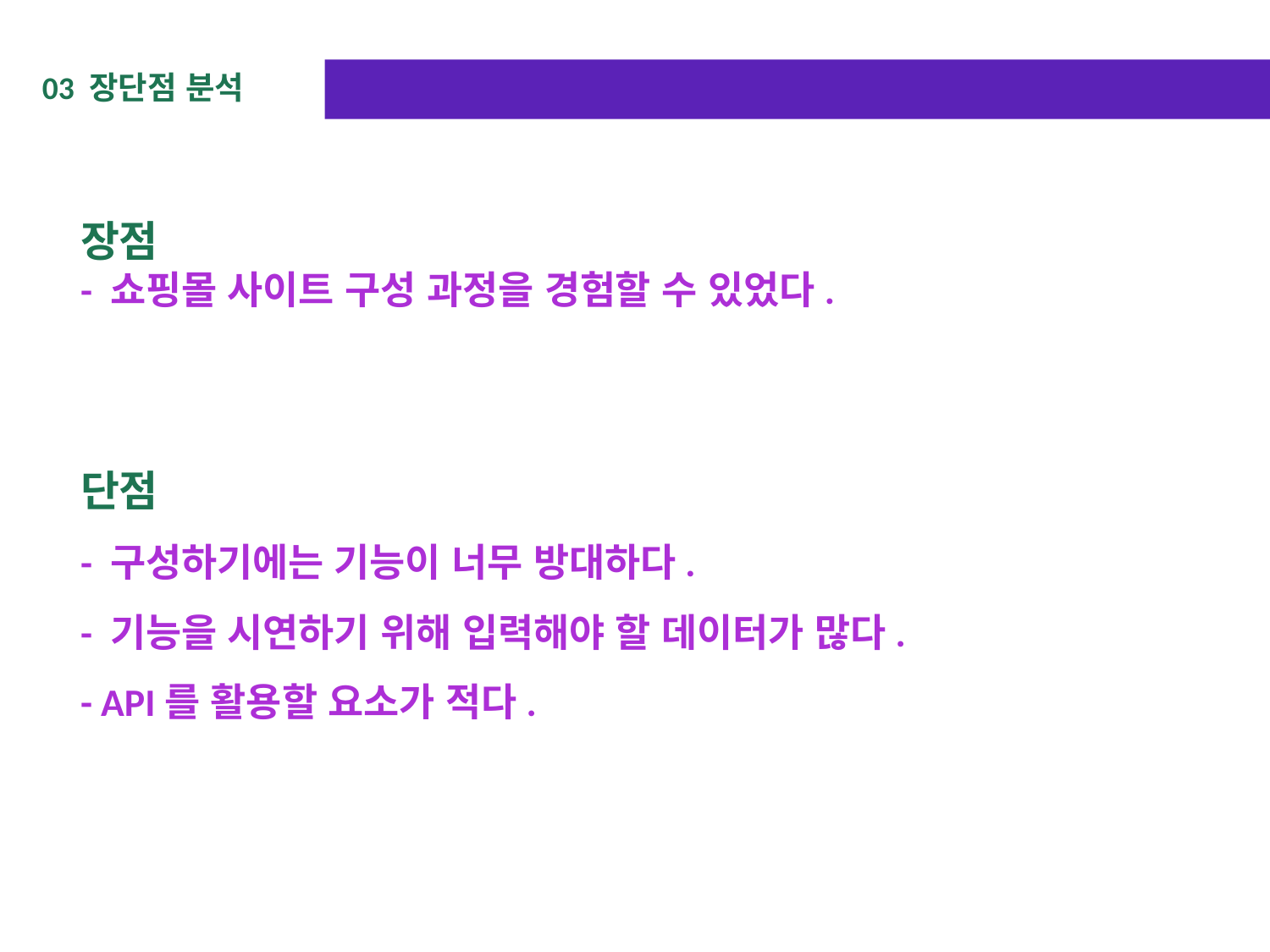

03 장단점 분석
장점
- 쇼핑몰 사이트 구성 과정을 경험할 수 있었다.

단점
- 구성하기에는 기능이 너무 방대하다.
- 기능을 시연하기 위해 입력해야 할 데이터가 많다.
- API를 활용할 요소가 적다.